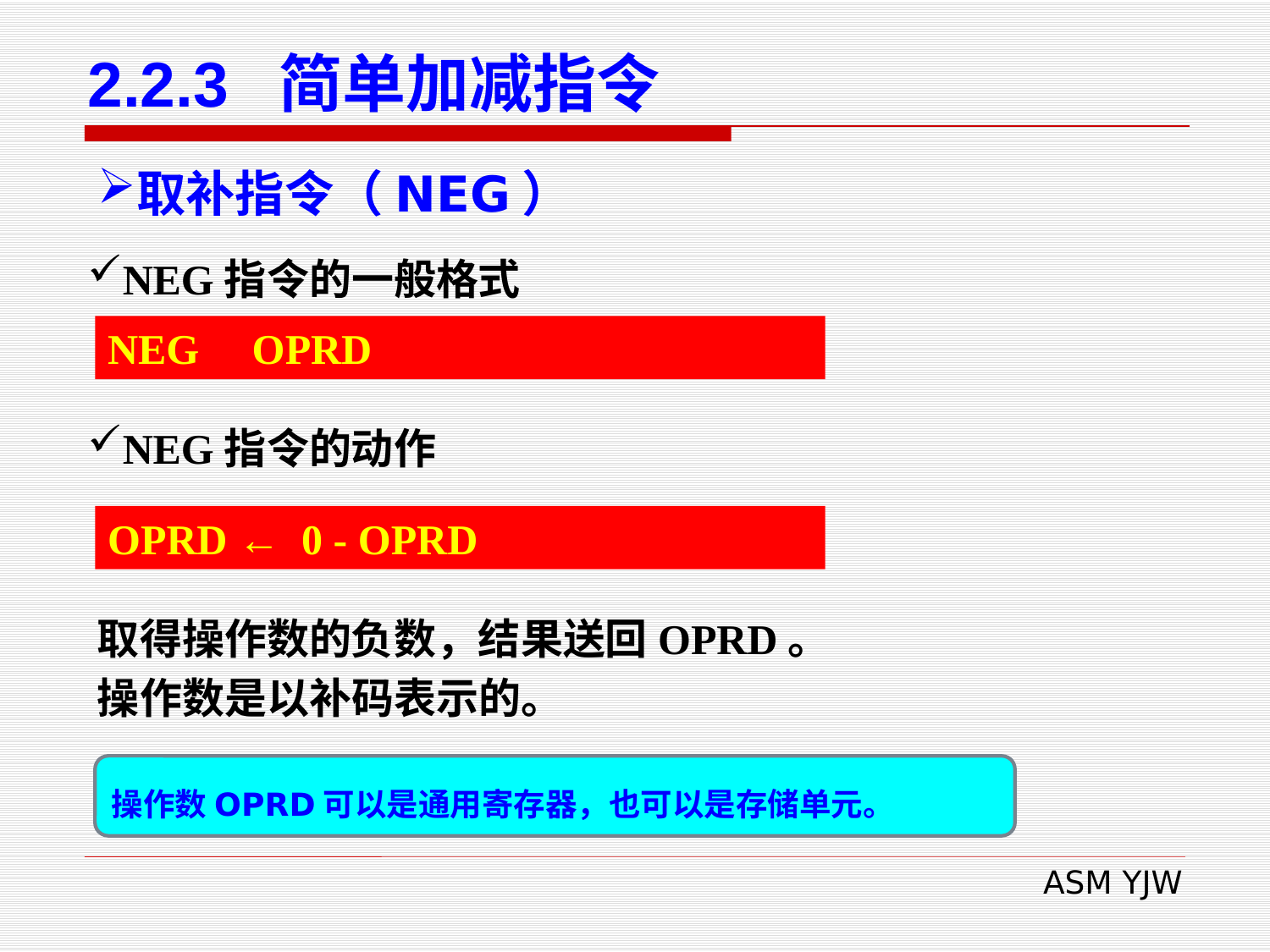

# 2.2.3  简单加减指令
取补指令（NEG）
NEG指令的一般格式
NEG     OPRD
NEG指令的动作
OPRD ←  0 - OPRD
取得操作数的负数，结果送回OPRD。
操作数是以补码表示的。
操作数OPRD可以是通用寄存器，也可以是存储单元。